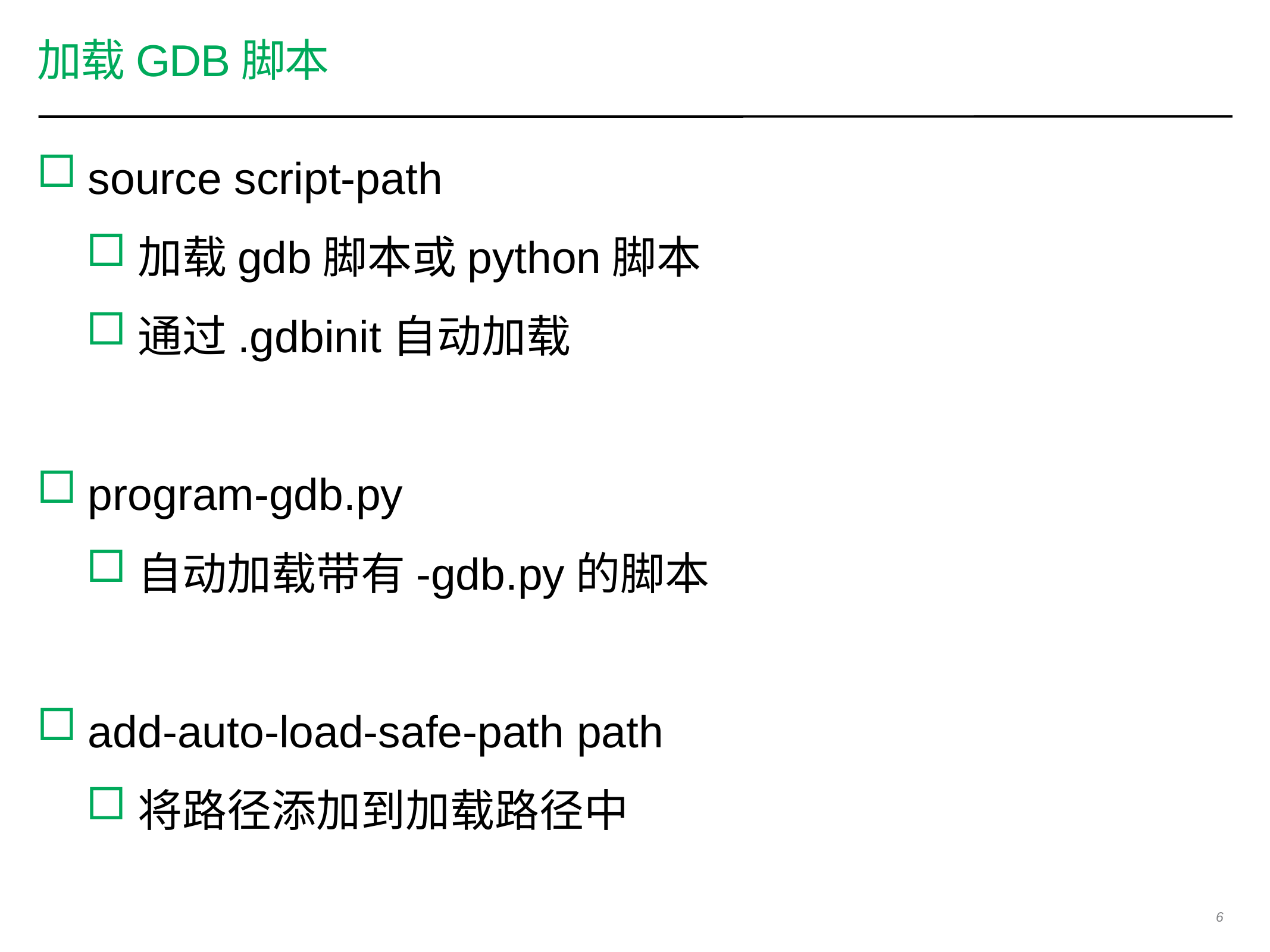

# 加载gdb脚本
source script-path
加载gdb脚本或python脚本
通过.gdbinit自动加载

program-gdb.py
自动加载带有-gdb.py的脚本

add-auto-load-safe-path path
将路径添加到加载路径中
6